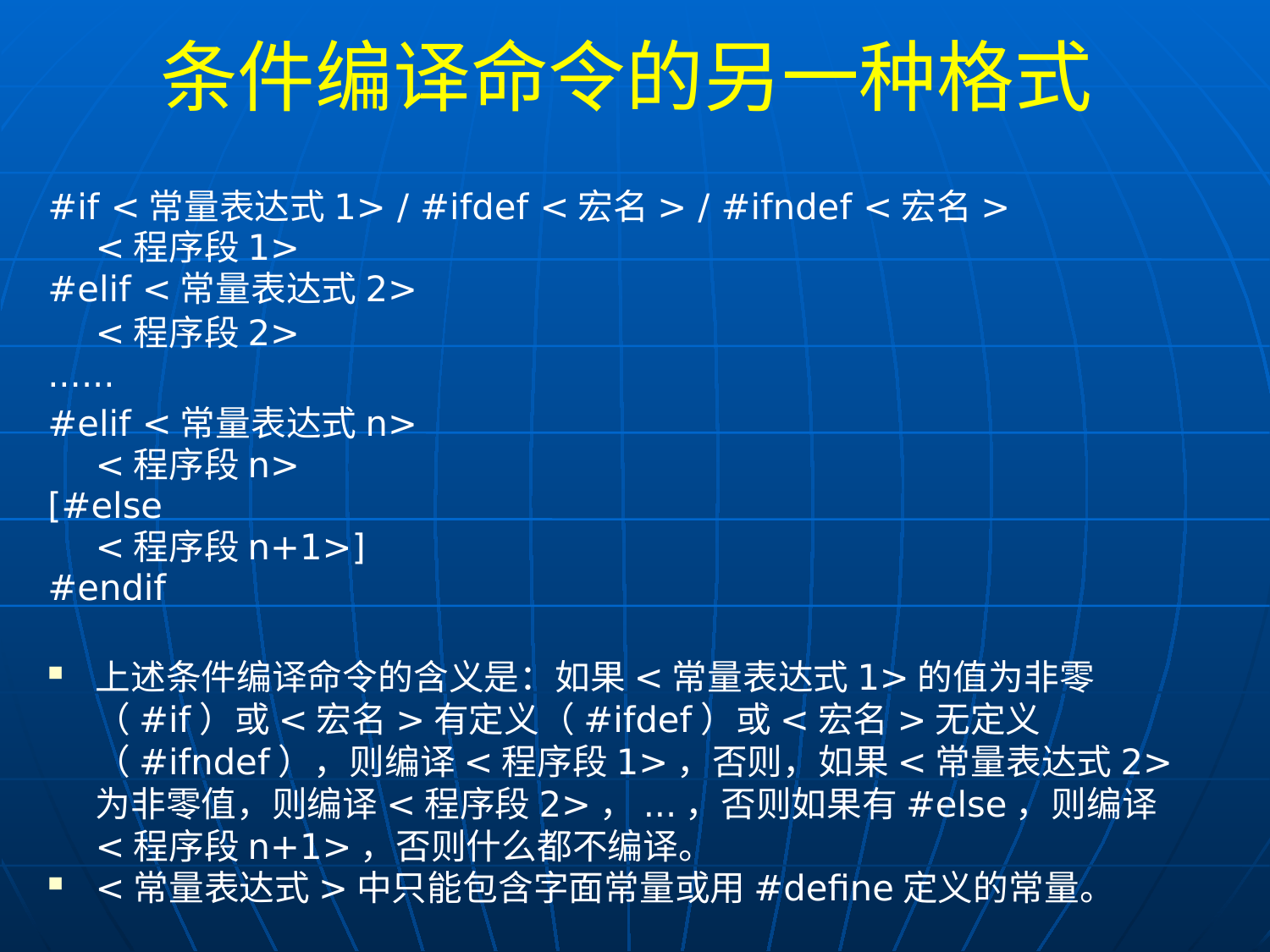

# 条件编译命令的另一种格式
#if <常量表达式1> / #ifdef <宏名> / #ifndef <宏名>
	<程序段1>
#elif <常量表达式2>
	<程序段2>
......
#elif <常量表达式n>
	<程序段n>
[#else
	<程序段n+1>]
#endif

上述条件编译命令的含义是：如果<常量表达式1>的值为非零（#if）或<宏名>有定义（#ifdef）或<宏名>无定义（#ifndef），则编译<程序段1>，否则，如果<常量表达式2>为非零值，则编译<程序段2>，...，否则如果有#else，则编译<程序段n+1>，否则什么都不编译。
<常量表达式>中只能包含字面常量或用#define定义的常量。